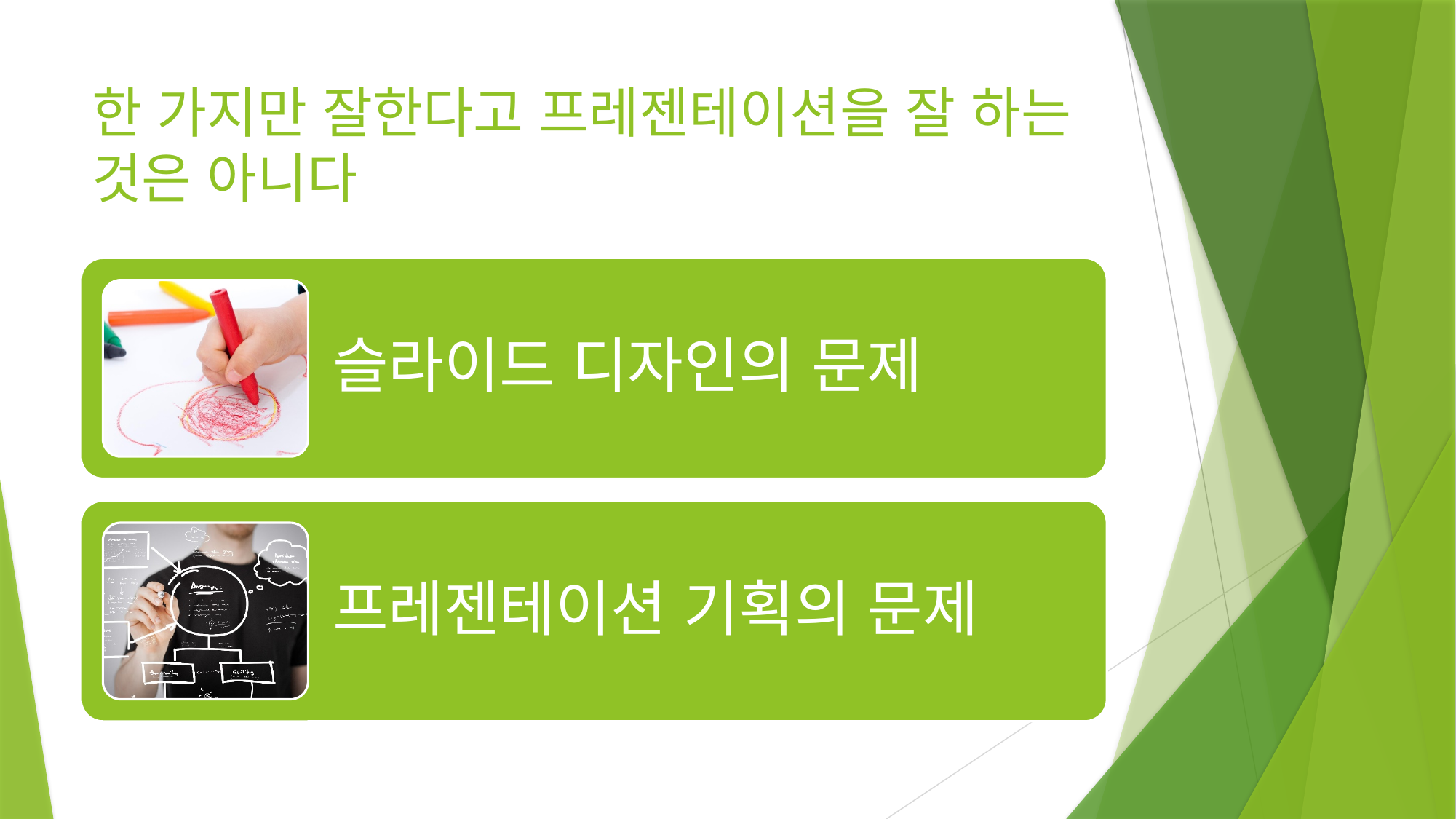

# 한 가지만 잘한다고 프레젠테이션을 잘 하는 것은 아니다
슬라이드 디자인의 문제
프레젠테이션 기획의 문제